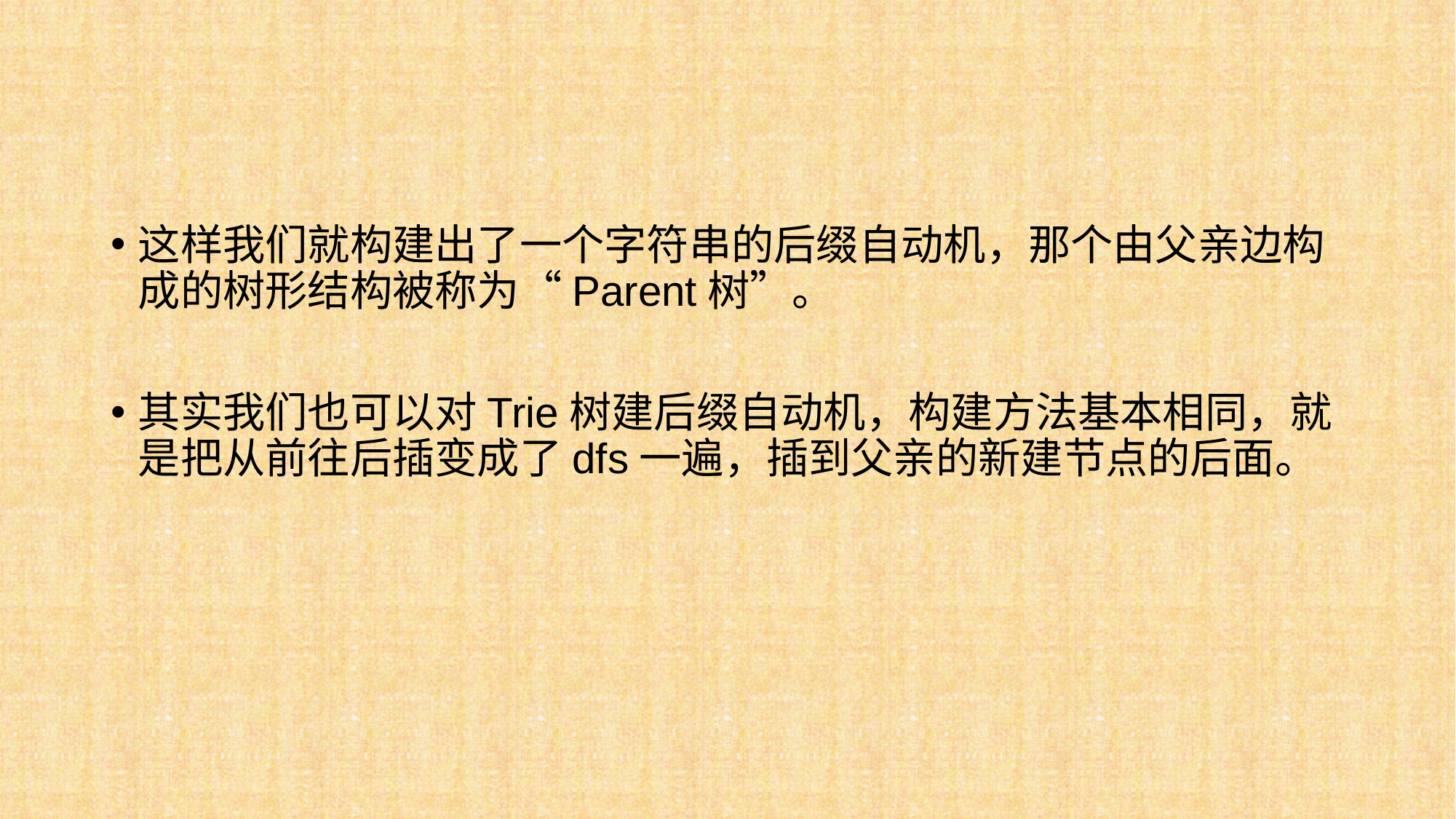

#
这样我们就构建出了一个字符串的后缀自动机，那个由父亲边构成的树形结构被称为“Parent树”。

其实我们也可以对Trie树建后缀自动机，构建方法基本相同，就是把从前往后插变成了dfs一遍，插到父亲的新建节点的后面。